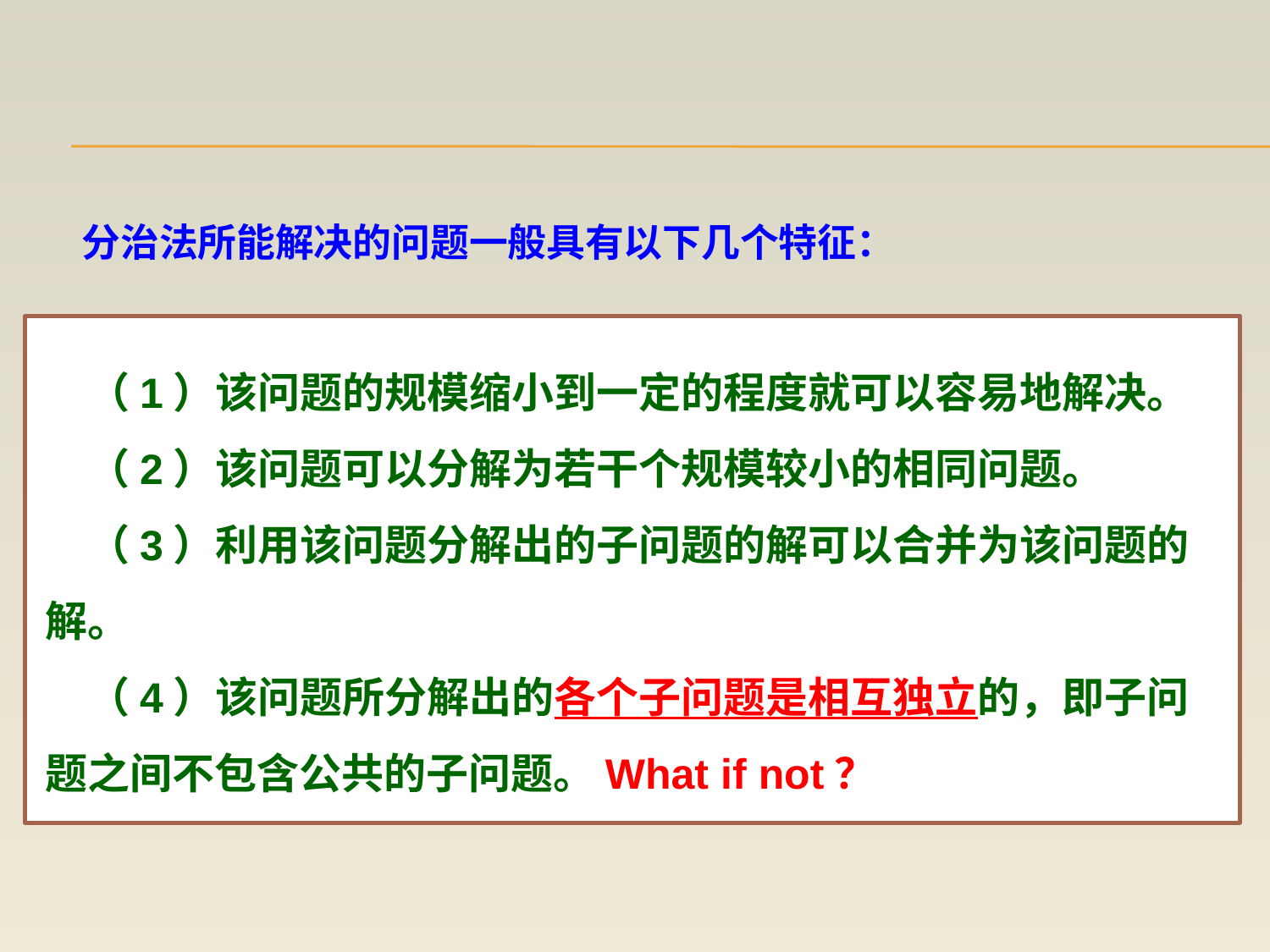

分治法所能解决的问题一般具有以下几个特征：
　（1）该问题的规模缩小到一定的程度就可以容易地解决。
　（2）该问题可以分解为若干个规模较小的相同问题。
　（3）利用该问题分解出的子问题的解可以合并为该问题的解。
　（4）该问题所分解出的各个子问题是相互独立的，即子问题之间不包含公共的子问题。What if not？